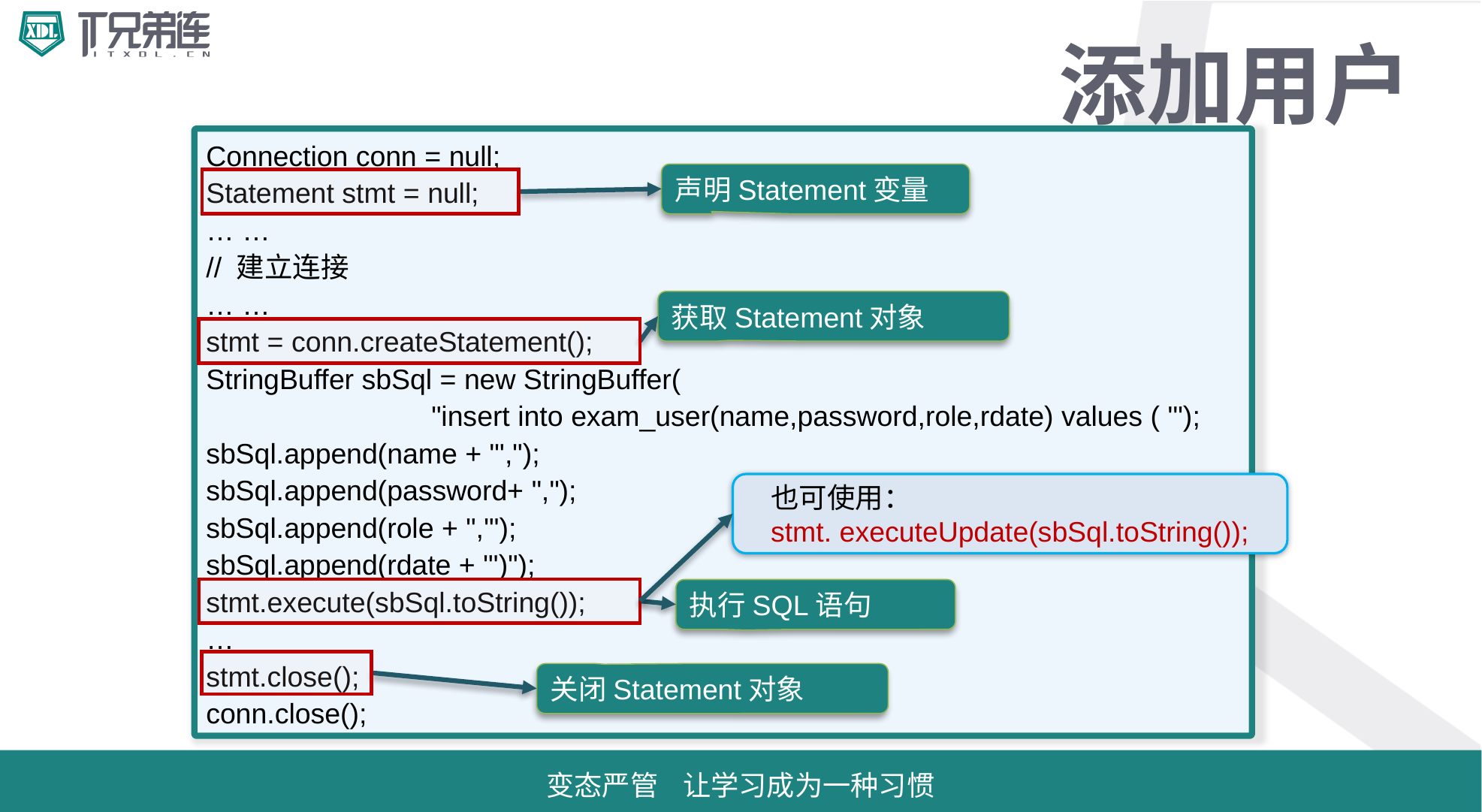

# 添加用户
Connection conn = null;
Statement stmt = null;
… …
// 建立连接
… …
stmt = conn.createStatement();
StringBuffer sbSql = new StringBuffer(
		"insert into exam_user(name,password,role,rdate) values ( '");
sbSql.append(name + "',");
sbSql.append(password+ ",");
sbSql.append(role + ",'");
sbSql.append(rdate + "')");
stmt.execute(sbSql.toString());
…
stmt.close();
conn.close();
声明Statement变量

获取Statement对象

也可使用：
stmt. executeUpdate(sbSql.toString());

执行SQL语句

关闭Statement对象